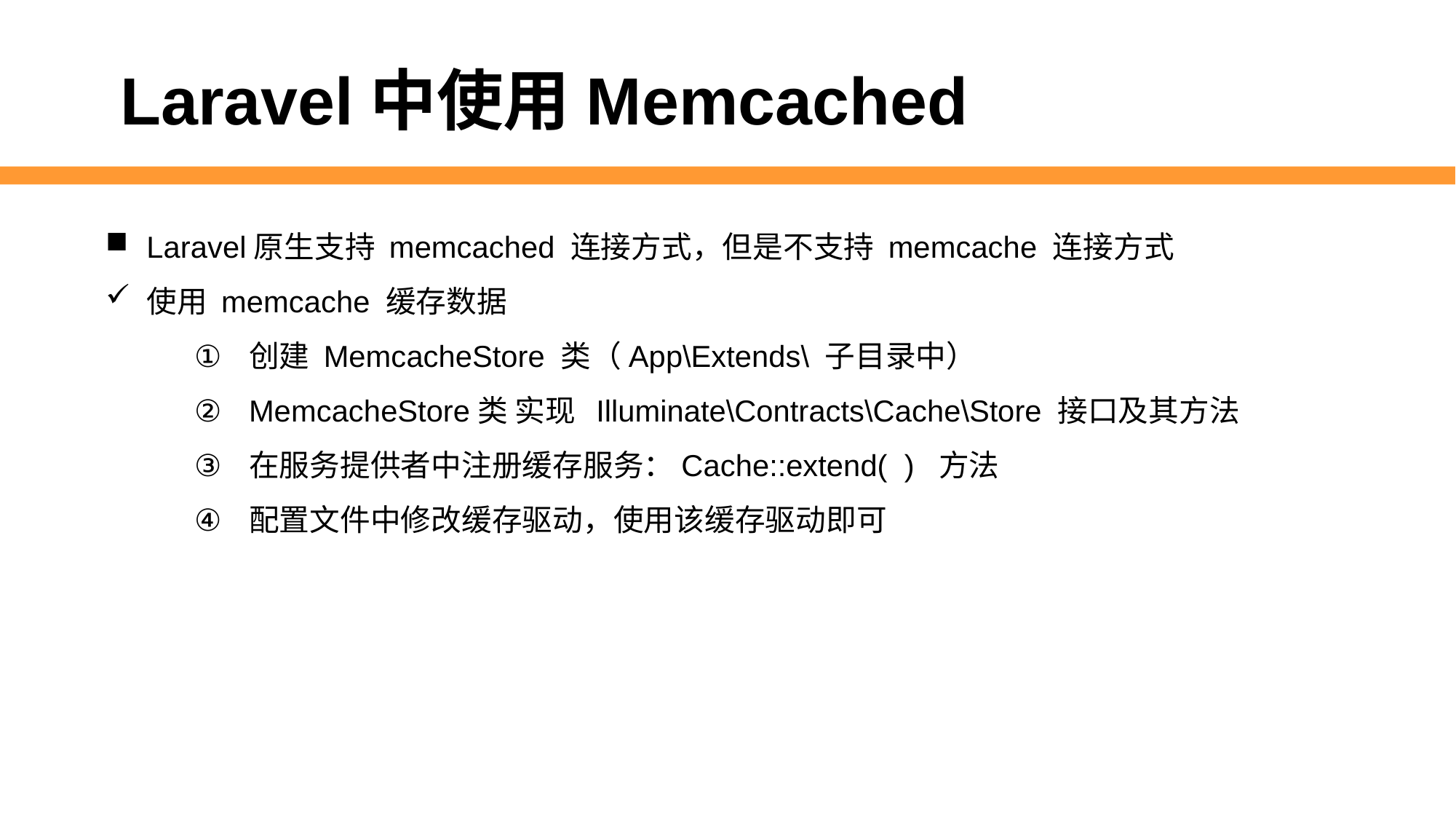

Laravel中使用Memcached
Laravel原生支持 memcached 连接方式，但是不支持 memcache 连接方式
使用 memcache 缓存数据
创建 MemcacheStore 类（App\Extends\ 子目录中）
MemcacheStore类 实现  Illuminate\Contracts\Cache\Store 接口及其方法
在服务提供者中注册缓存服务：Cache::extend(  )  方法
配置文件中修改缓存驱动，使用该缓存驱动即可